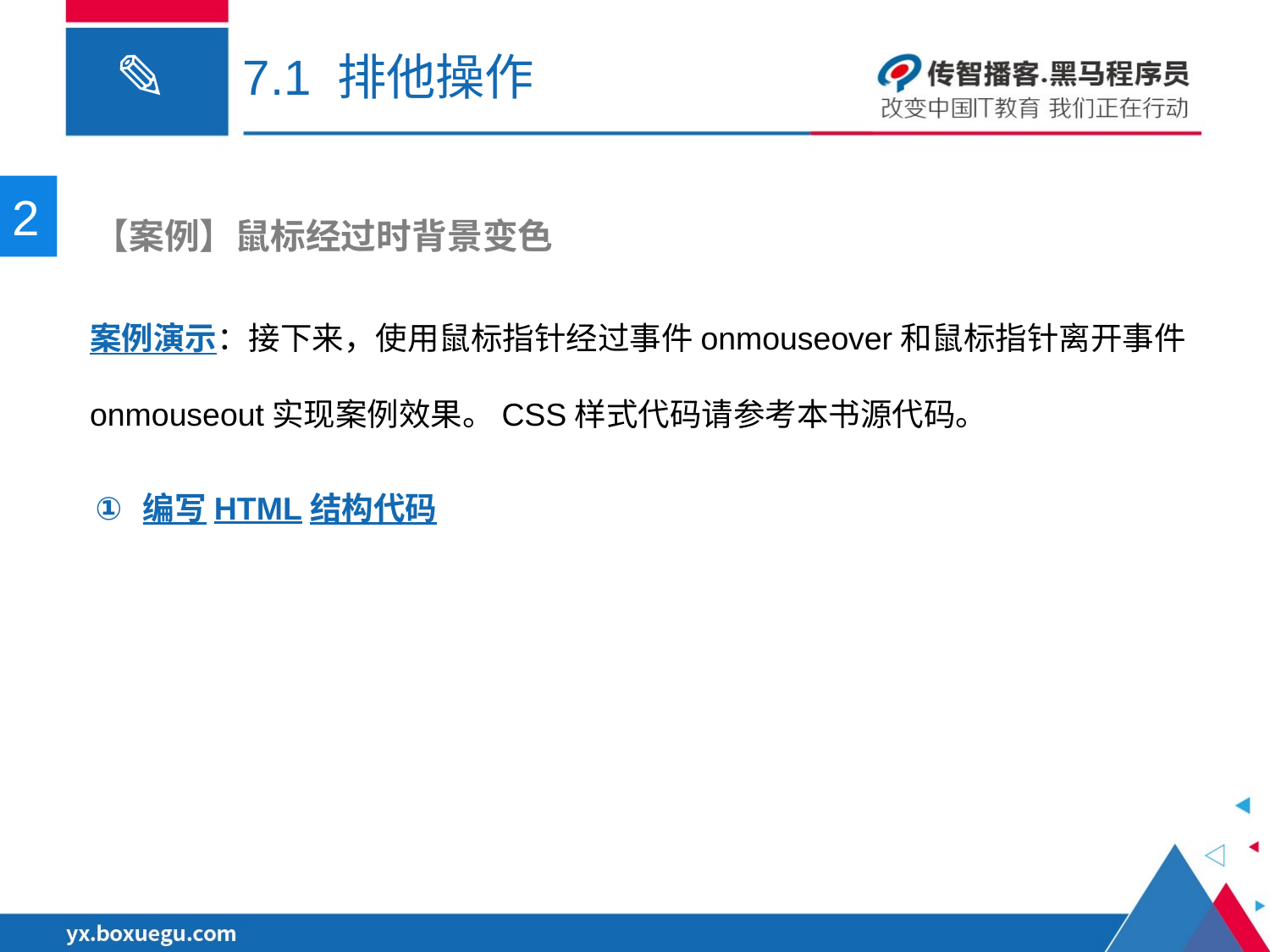

# 7.1 排他操作

2
  【案例】鼠标经过时背景变色
案例演示：接下来，使用鼠标指针经过事件onmouseover和鼠标指针离开事件onmouseout实现案例效果。CSS样式代码请参考本书源代码。
编写HTML结构代码